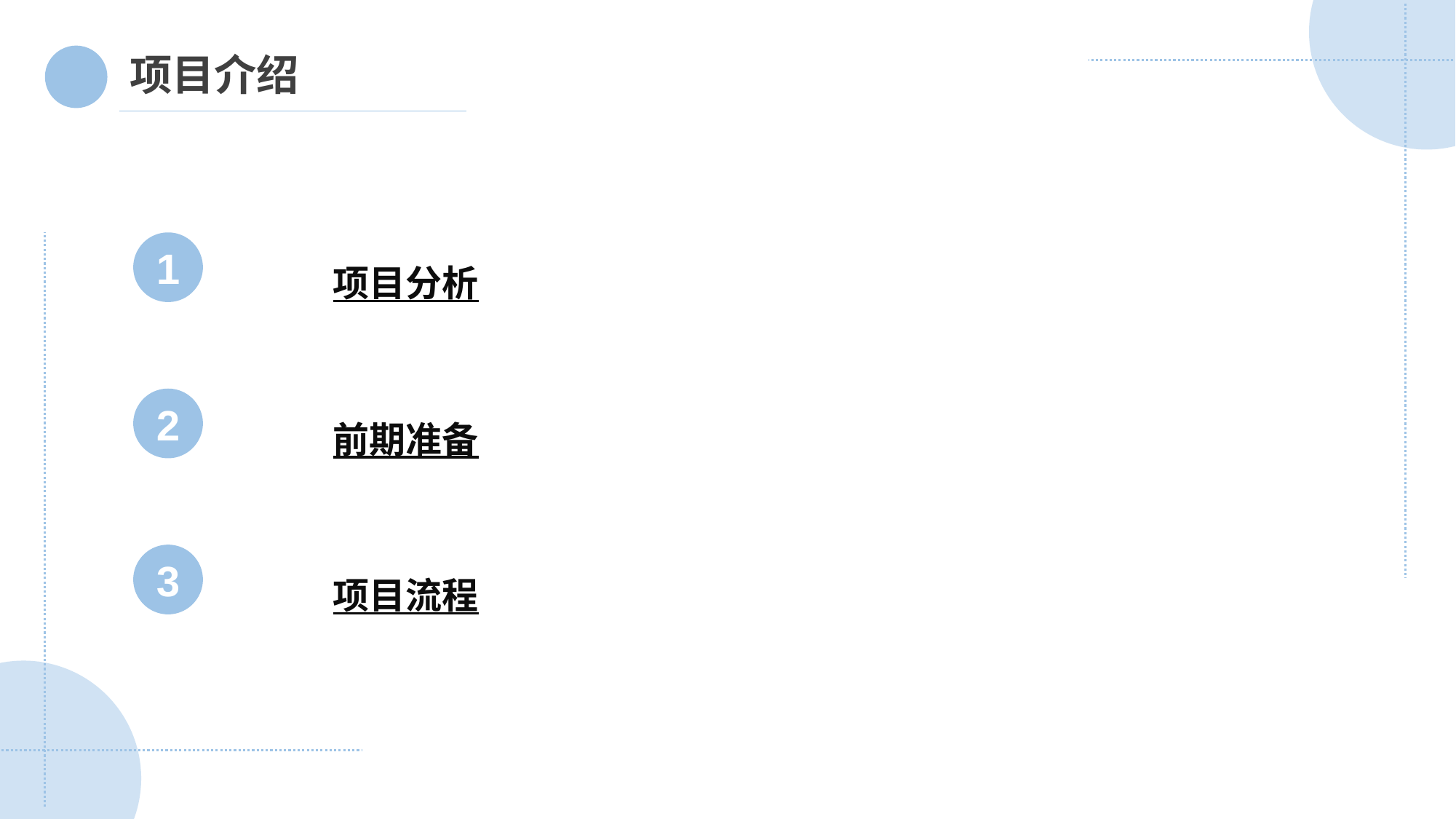

项目介绍

项目分析
1
前期准备
2
项目流程
3